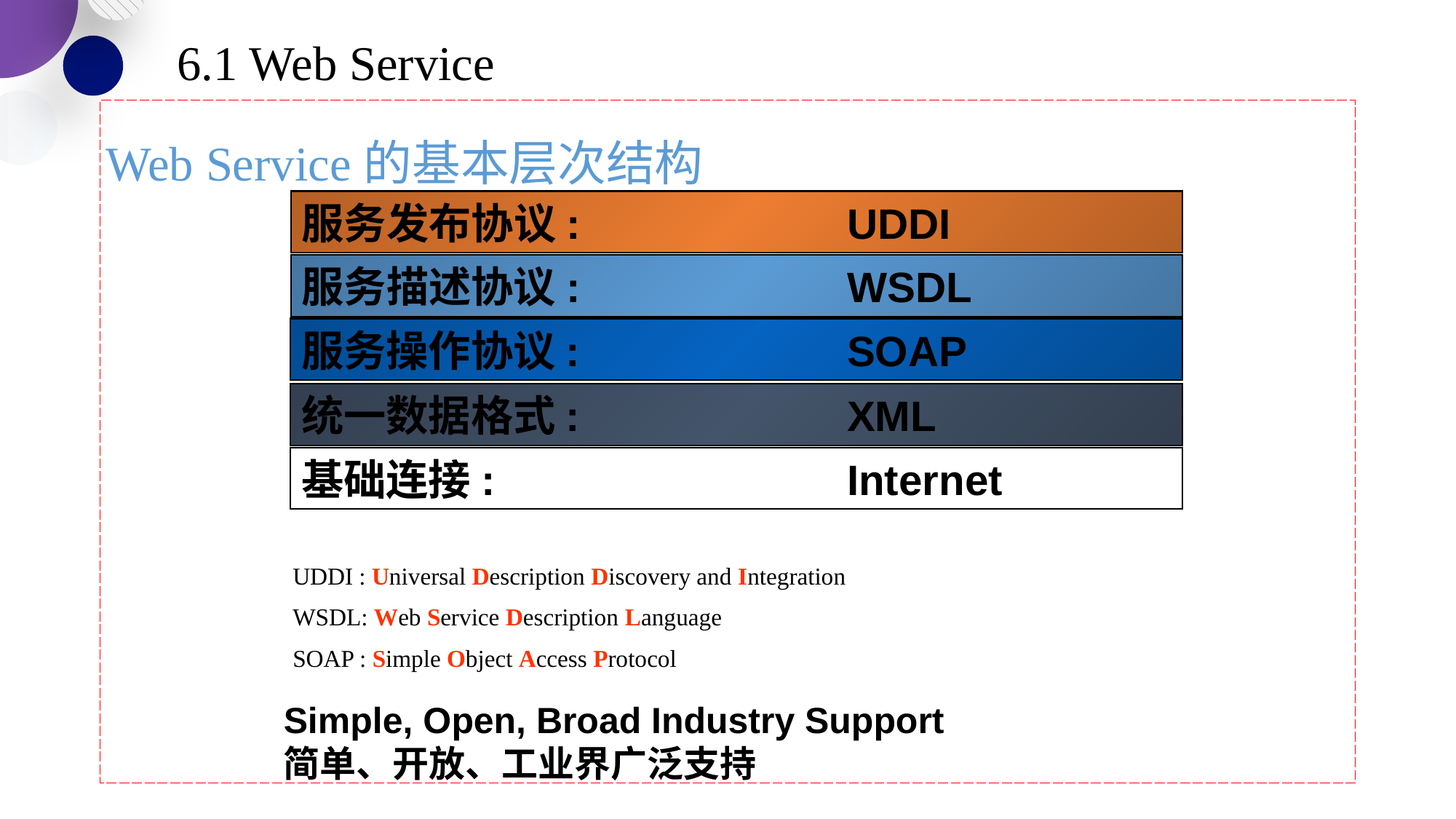

6.1 Web Service
#
Web Service的基本层次结构
服务发布协议:			UDDI
服务描述协议:			WSDL
服务操作协议:			SOAP
统一数据格式:			XML
基础连接: 				Internet
UDDI : Universal Description Discovery and Integration
WSDL: Web Service Description Language
SOAP : Simple Object Access Protocol
Simple, Open, Broad Industry Support
简单、开放、工业界广泛支持